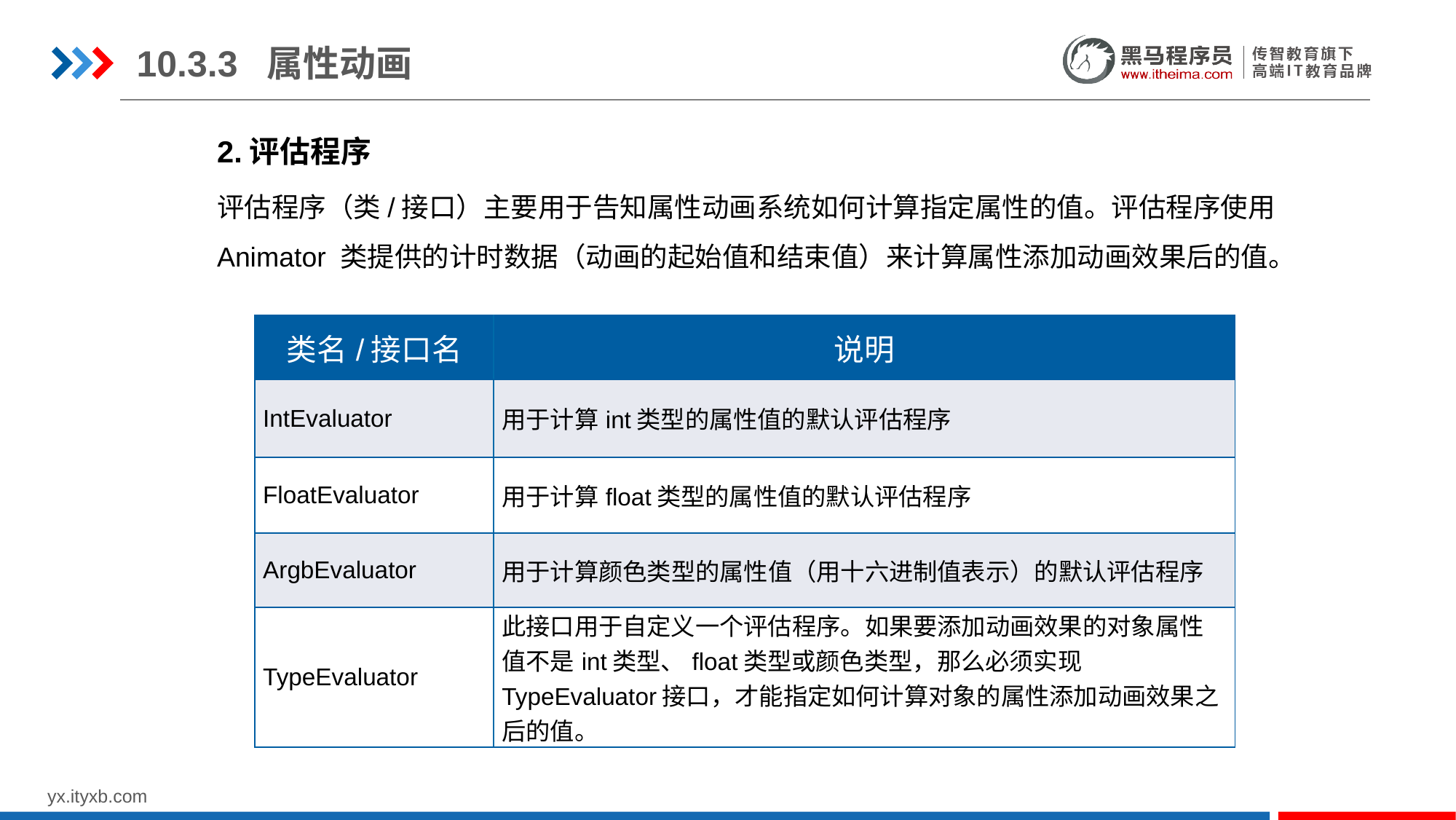

10.3.3  属性动画
2.评估程序
评估程序（类/接口）主要用于告知属性动画系统如何计算指定属性的值。评估程序使用Animator 类提供的计时数据（动画的起始值和结束值）来计算属性添加动画效果后的值。
| 类名/接口名 | 说明 |
| --- | --- |
| IntEvaluator | 用于计算int类型的属性值的默认评估程序 |
| FloatEvaluator | 用于计算float类型的属性值的默认评估程序 |
| ArgbEvaluator | 用于计算颜色类型的属性值（用十六进制值表示）的默认评估程序 |
| TypeEvaluator | 此接口用于自定义一个评估程序。如果要添加动画效果的对象属性值不是int类型、float类型或颜色类型，那么必须实现TypeEvaluator接口，才能指定如何计算对象的属性添加动画效果之后的值。 |